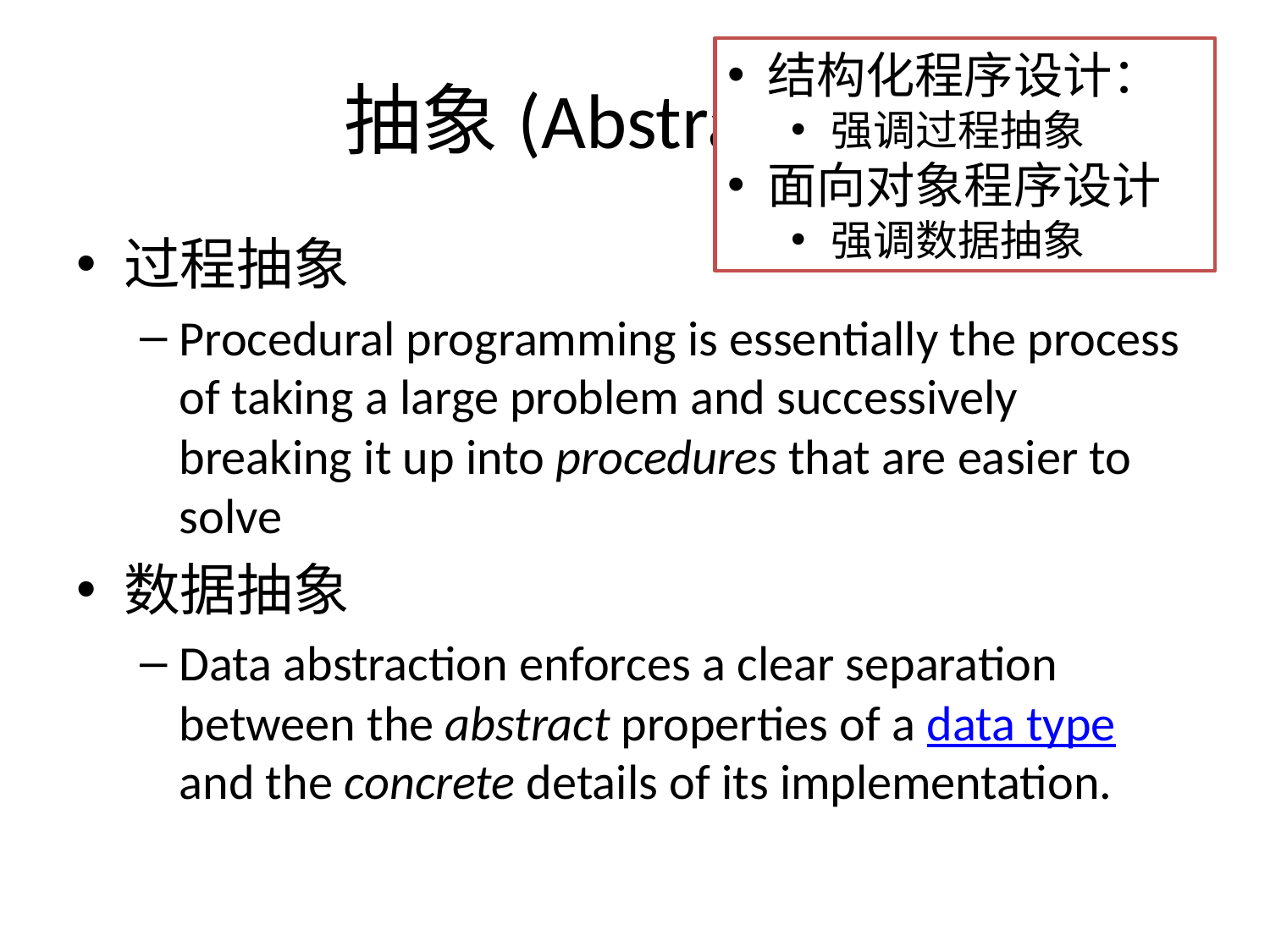

# 抽象(Abstraction)
结构化程序设计：
强调过程抽象
面向对象程序设计
强调数据抽象
过程抽象
Procedural programming is essentially the process of taking a large problem and successively breaking it up into procedures that are easier to solve
数据抽象
Data abstraction enforces a clear separation between the abstract properties of a data type and the concrete details of its implementation.